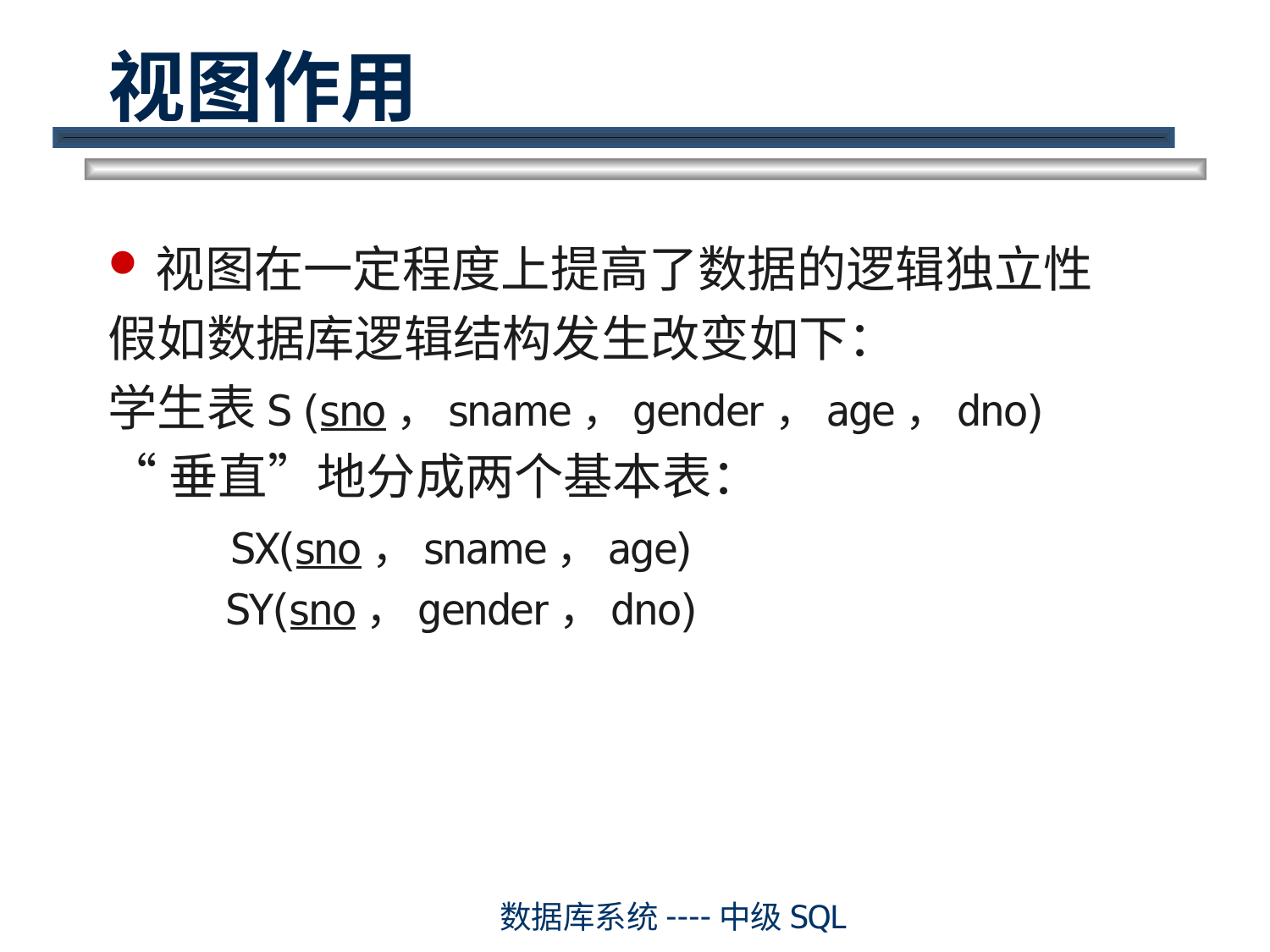

# 视图作用
视图在一定程度上提高了数据的逻辑独立性
假如数据库逻辑结构发生改变如下：
学生表S (sno，sname，gender，age，dno)
“垂直”地分成两个基本表：
        SX(sno，sname，age)
         SY(sno，gender，dno)

数据库系统----中级SQL